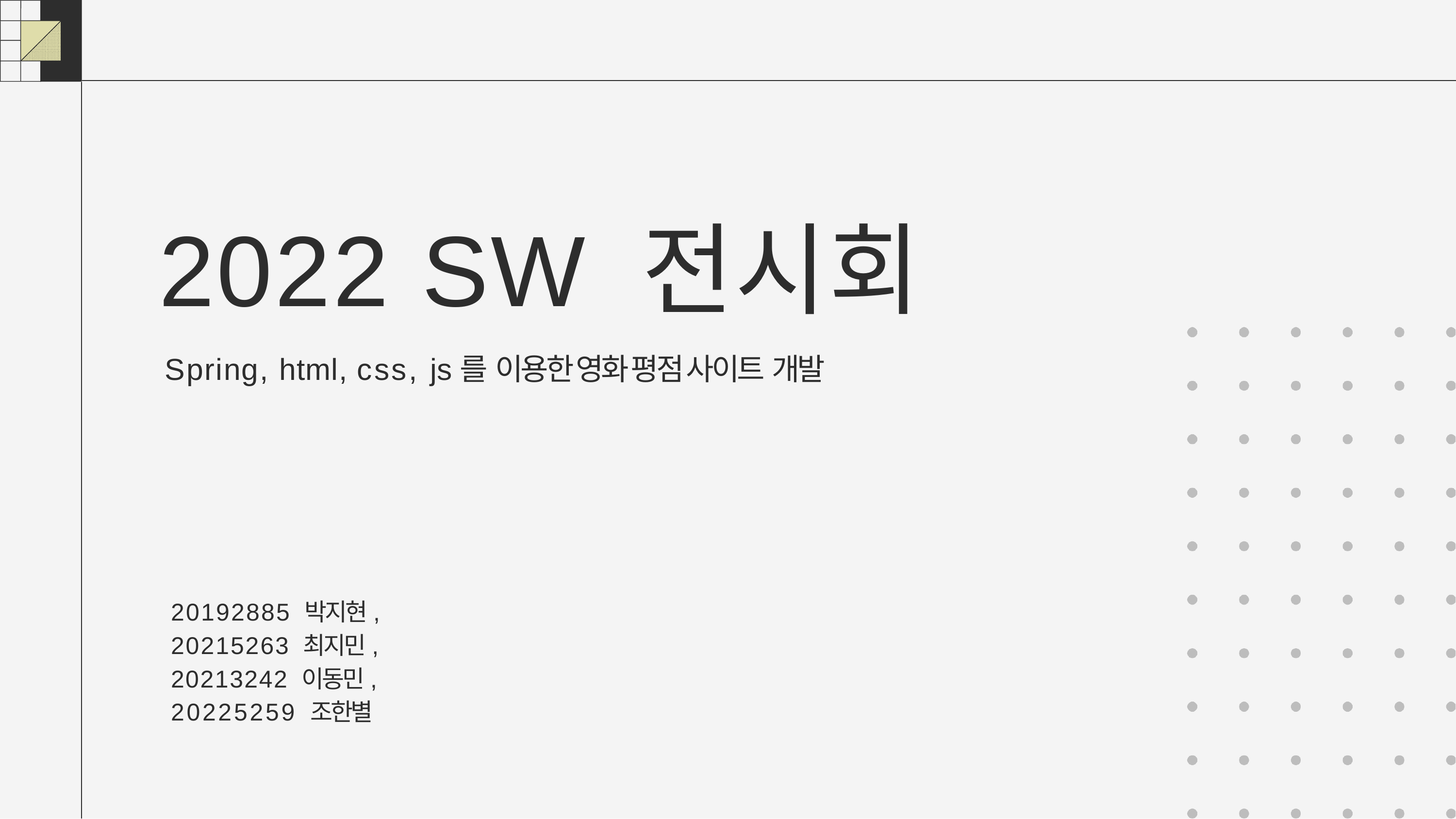

# 2022 SW 전시회

Spring, html, css, js를 이용한 영화 평점 사이트 개발
20192885 박지현,
20215263 최지민,
20213242 이동민,
20225259 조한별